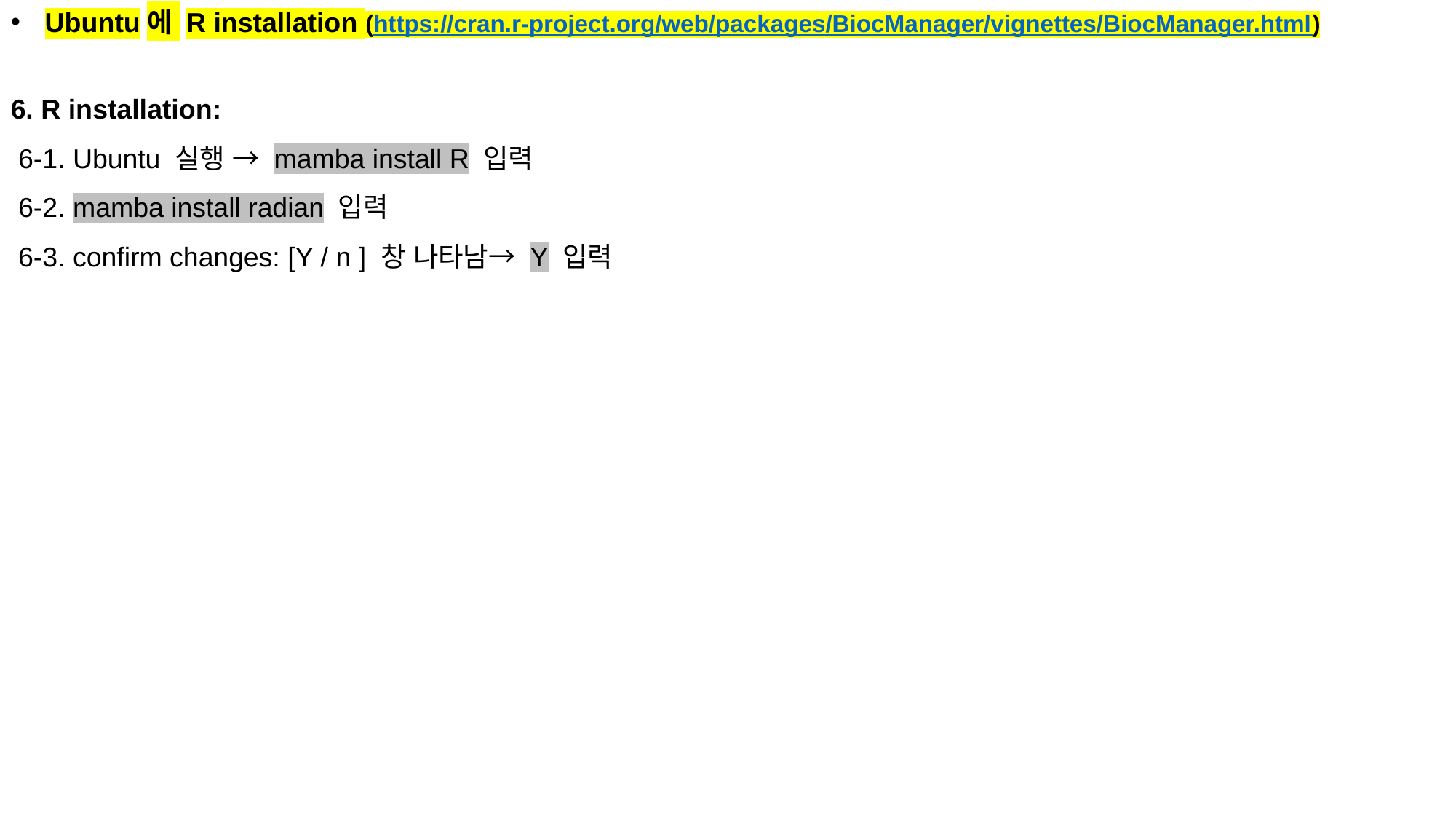

Ubuntu에 R installation (https://cran.r-project.org/web/packages/BiocManager/vignettes/BiocManager.html)
6. R installation:
 6-1. Ubuntu 실행 → mamba install R 입력
 6-2. mamba install radian 입력
 6-3. confirm changes: [Y / n ] 창 나타남→ Y 입력